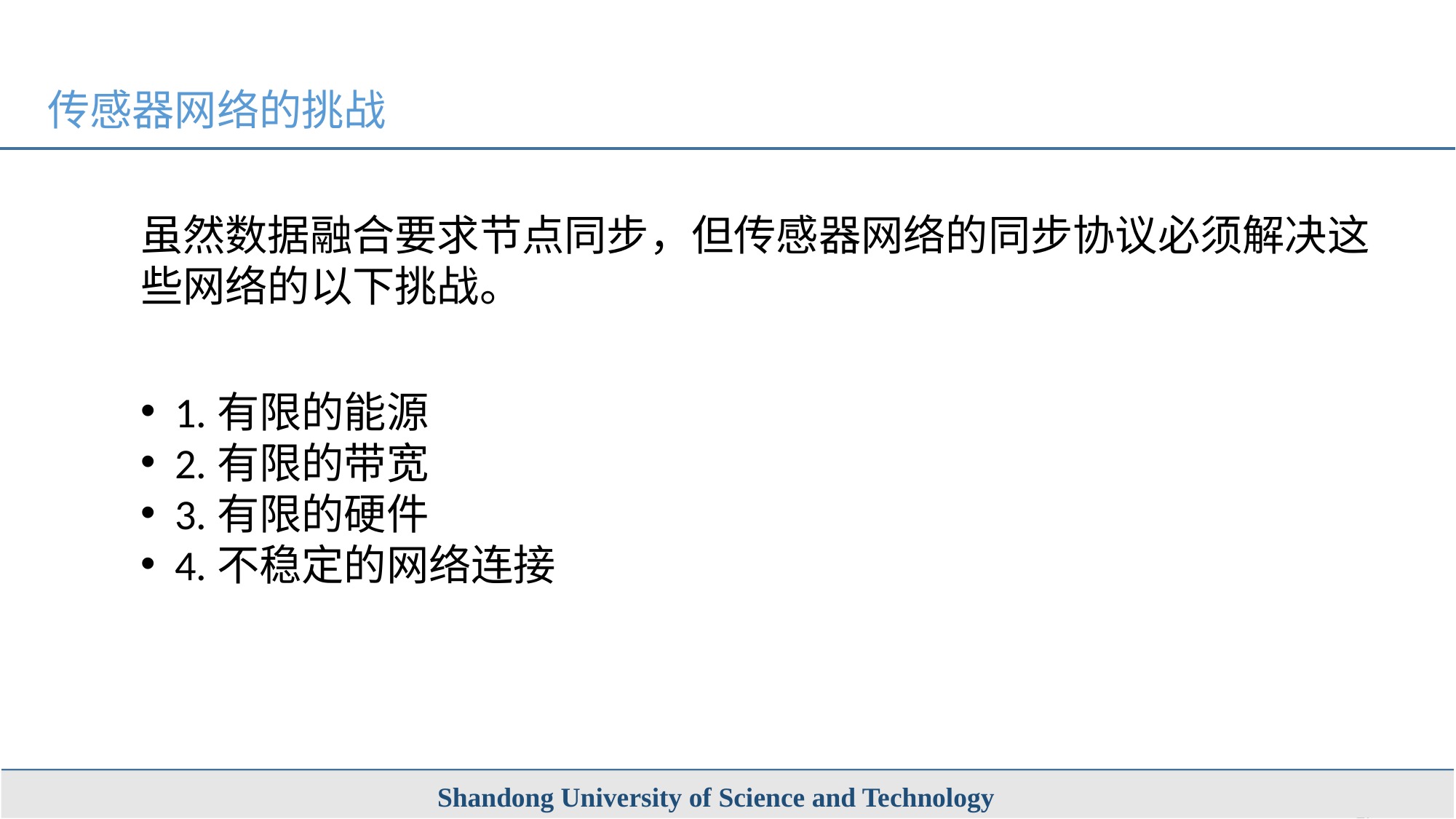

传感器网络的挑战
虽然数据融合要求节点同步，但传感器网络的同步协议必须解决这些网络的以下挑战。
1.有限的能源
2.有限的带宽
3.有限的硬件
4.不稳定的网络连接

27

Shandong University of Science and Technology
27
27